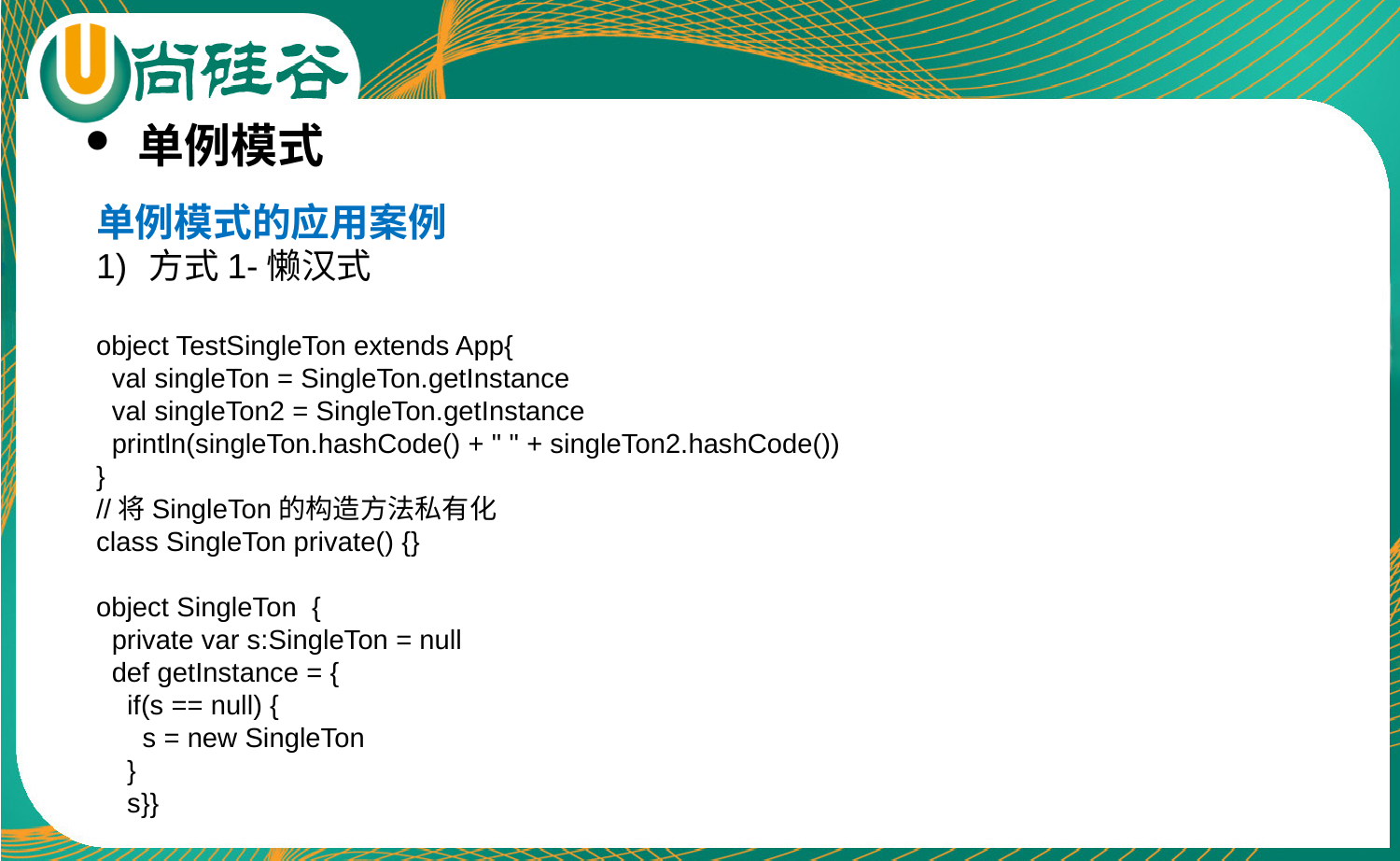

单例模式

单例模式的应用案例
方式1-懒汉式

object TestSingleTon extends App{
  val singleTon = SingleTon.getInstance
  val singleTon2 = SingleTon.getInstance
  println(singleTon.hashCode() + " " + singleTon2.hashCode())
}
//将SingleTon的构造方法私有化
class SingleTon private() {}

object SingleTon  {
  private var s:SingleTon = null
  def getInstance = {
    if(s == null) {
      s = new SingleTon
    }
    s}}